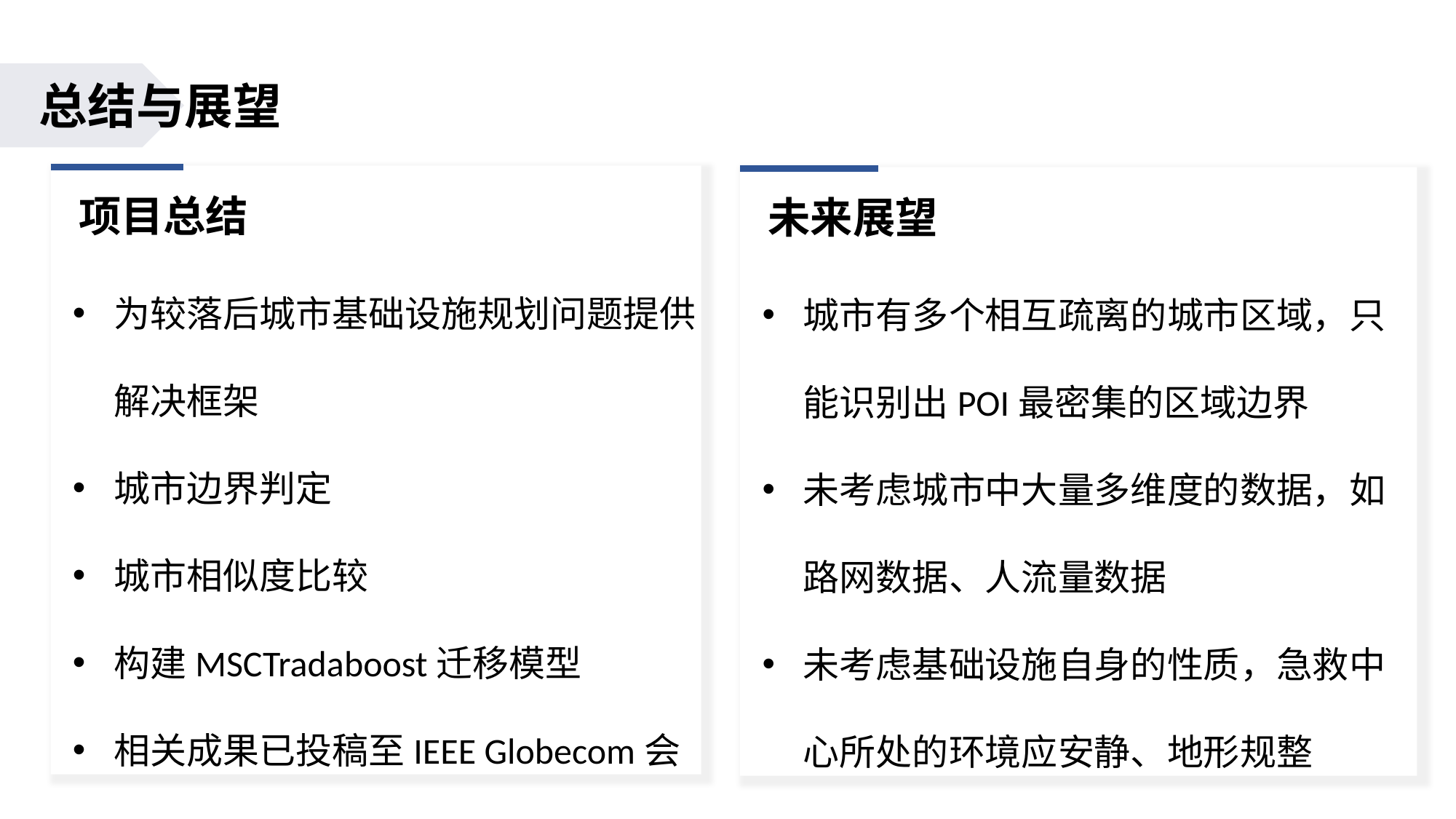

总结与展望

项目总结
未来展望
为较落后城市基础设施规划问题提供解决框架
城市边界判定
城市相似度比较
构建MSCTradaboost迁移模型
相关成果已投稿至IEEE Globecom会议
城市有多个相互疏离的城市区域，只能识别出POI最密集的区域边界
未考虑城市中大量多维度的数据，如路网数据、人流量数据
未考虑基础设施自身的性质，急救中心所处的环境应安静、地形规整